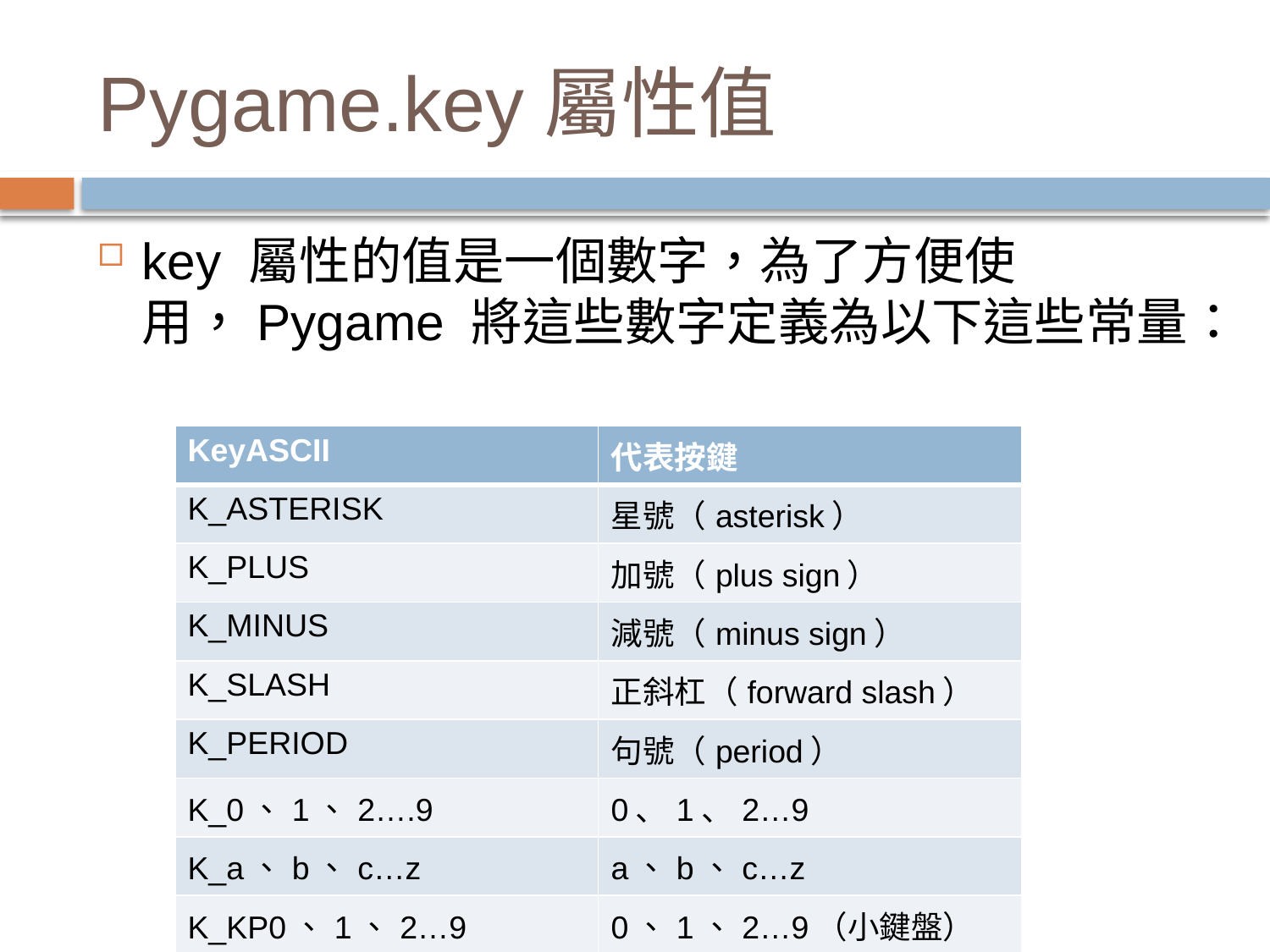

# Pygame.key屬性值
key 屬性的值是一個數字，為了方便使用，Pygame 將這些數字定義為以下這些常量：
| KeyASCII | 代表按鍵 |
| --- | --- |
| K\_ASTERISK | 星號（asterisk） |
| K\_PLUS | 加號（plus sign） |
| K\_MINUS | 減號（minus sign） |
| K\_SLASH | 正斜杠（forward slash） |
| K\_PERIOD | 句號（period） |
| K\_0、1、2….9 | 0、1、2…9 |
| K\_a、b、c…z | a、b、c…z |
| K\_KP0、1、2…9 | 0、1、2…9（小鍵盤） |